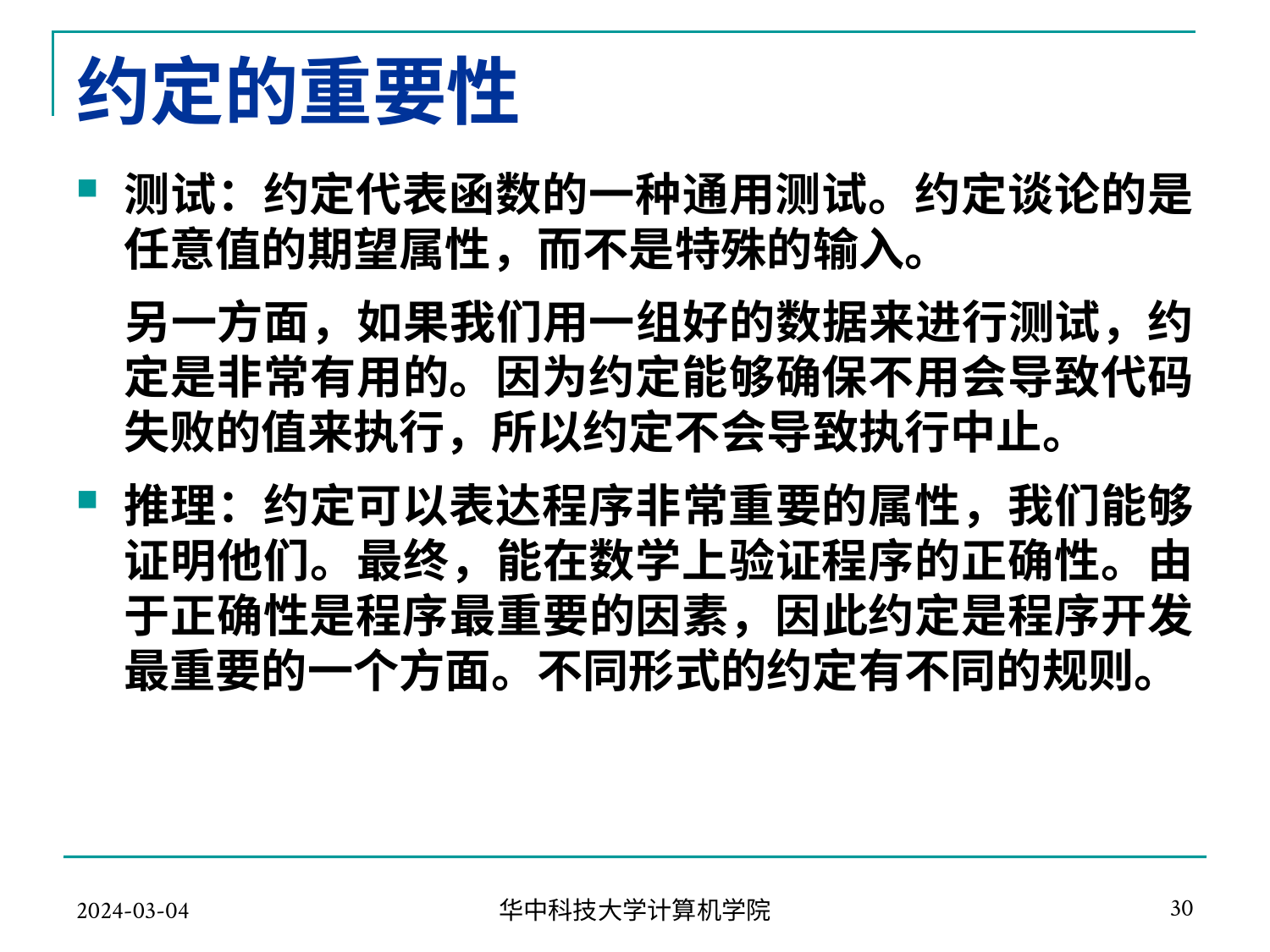

# 约定的重要性
测试：约定代表函数的一种通用测试。约定谈论的是任意值的期望属性，而不是特殊的输入。
	另一方面，如果我们用一组好的数据来进行测试，约定是非常有用的。因为约定能够确保不用会导致代码失败的值来执行，所以约定不会导致执行中止。
推理：约定可以表达程序非常重要的属性，我们能够证明他们。最终，能在数学上验证程序的正确性。由于正确性是程序最重要的因素，因此约定是程序开发最重要的一个方面。不同形式的约定有不同的规则。
2024-03-04
30
华中科技大学计算机学院